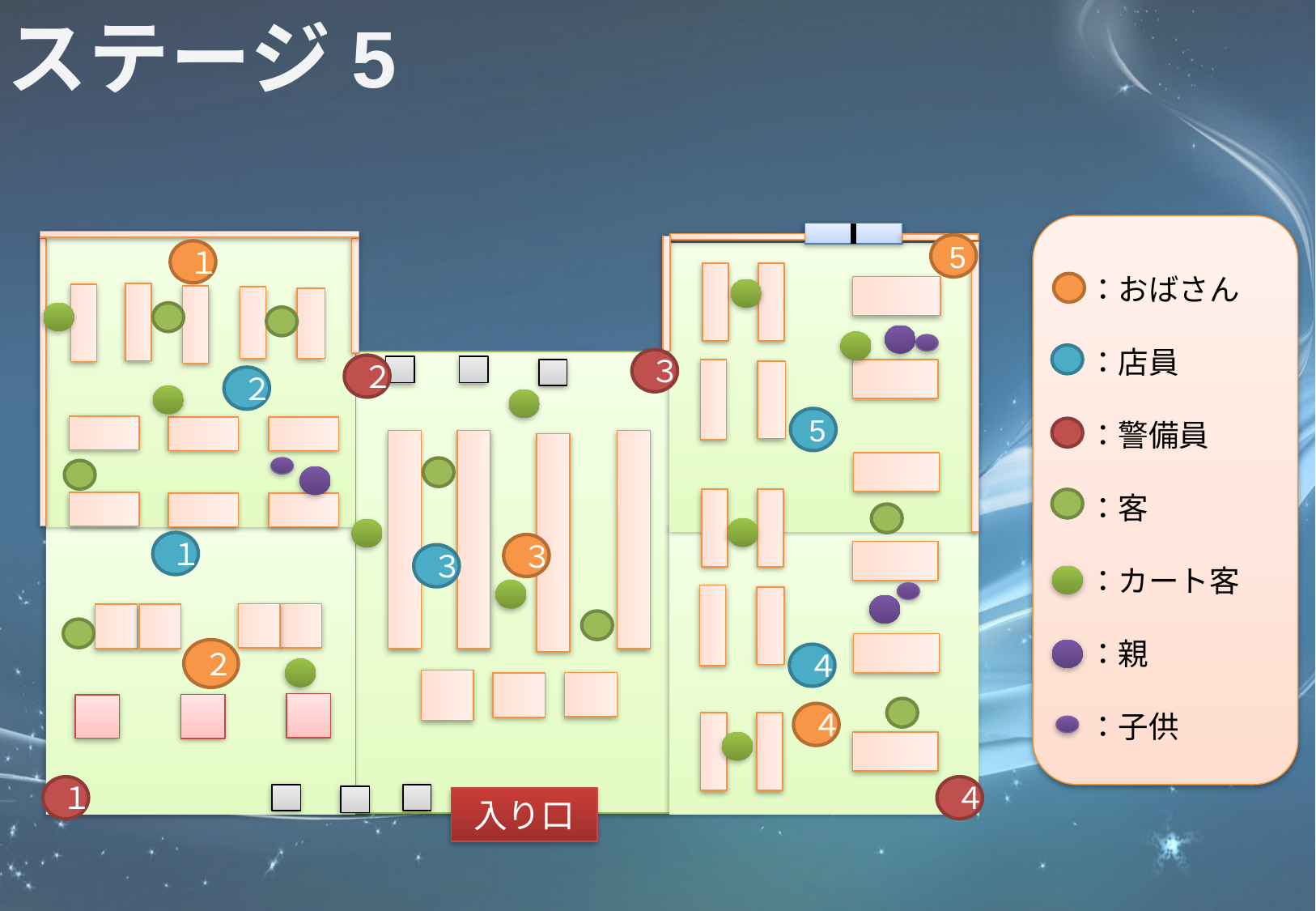

ステージ5

　：おばさん

　：店員

　：警備員

　：客

　：カート客

　：親

　：子供

入り口
5
１

３
２
２

5

１
３
３

２
４

４

４
１